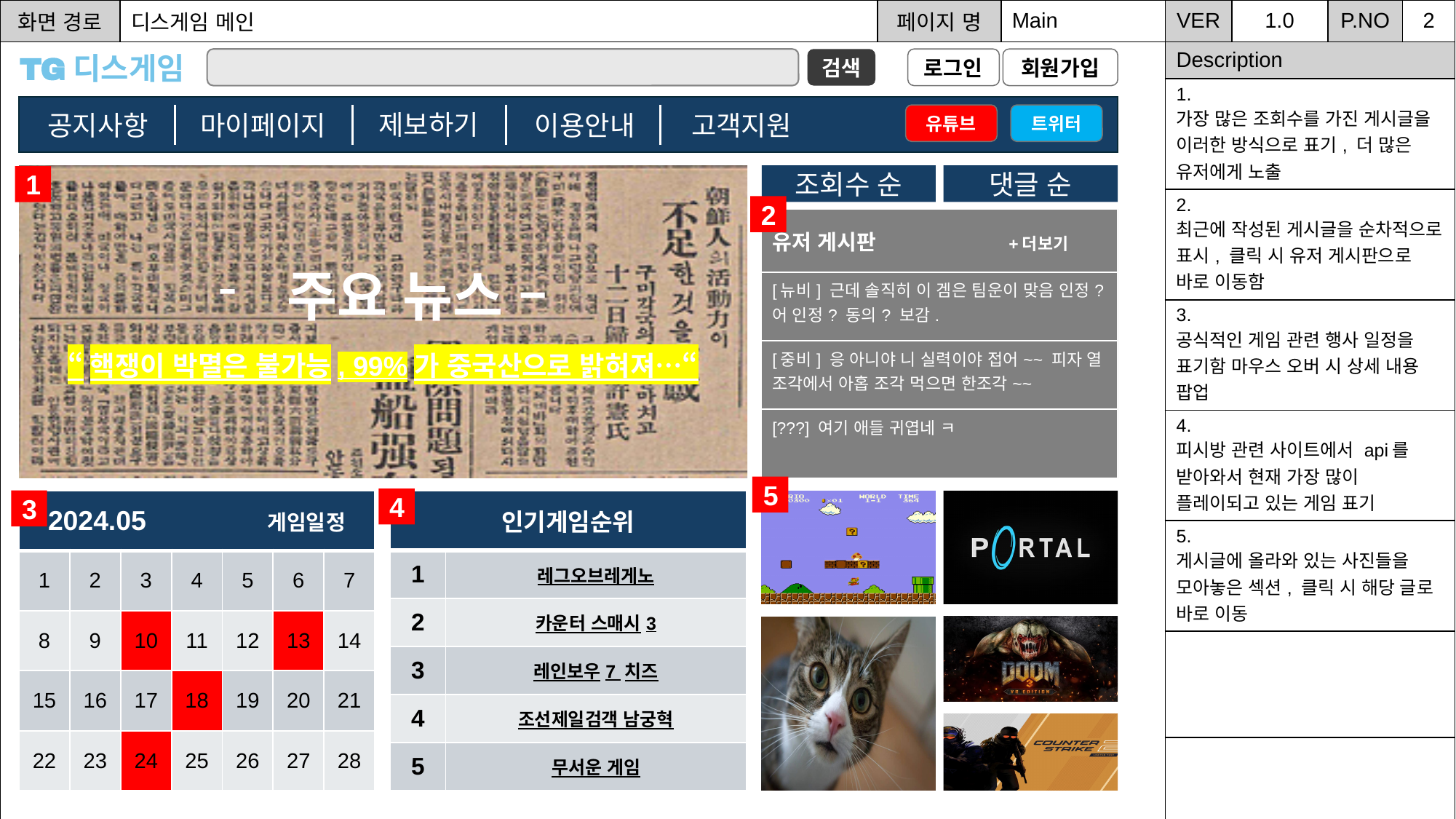

| 화면 경로 | 디스게임 메인 | 페이지 명 | Main | VER | 1.0 | P.NO | 2 |
| --- | --- | --- | --- | --- | --- | --- | --- |
|  |  |  |  | Description |  |  |  |
|  |  |  |  | 1. 가장 많은 조회수를 가진 게시글을 이러한 방식으로 표기, 더 많은 유저에게 노출 |  |  |  |
|  |  |  |  | 2. 최근에 작성된 게시글을 순차적으로 표시, 클릭 시 유저 게시판으로 바로 이동함 |  |  |  |
|  |  |  |  | 3. 공식적인 게임 관련 행사 일정을 표기함 마우스 오버 시 상세 내용 팝업 |  |  |  |
|  |  |  |  | 4. 피시방 관련 사이트에서 api를 받아와서 현재 가장 많이 플레이되고 있는 게임 표기 |  |  |  |
|  |  |  |  | 5. 게시글에 올라와 있는 사진들을 모아놓은 섹션, 클릭 시 해당 글로 바로 이동 |  |  |  |
|  |  |  |  |  |  |  |  |
|  |  |  |  |  |  |  |  |
TG디스게임
로그인

검색
회원가입

제보하기
공지사항
고객지원
마이페이지
이용안내
유튜브
트위터
주요 뉴스 –

“핵쟁이 박멸은 불가능, 99%가 중국산으로 밝혀져…“
조회수 순
댓글 순
1
2
| 유저 게시판 +더보기 |
| --- |
| [뉴비] 근데 솔직히 이 겜은 팀운이 맞음 인정? 어 인정? 동의? 보감. |
| [중비] 응 아니야 니 실력이야 접어~~ 피자 열 조각에서 아홉 조각 먹으면 한조각~~ |
| [???] 여기 애들 귀엽네 ㅋ |

5
4
3

| 2024.05 게임일정 |  |  |  |  |  |  |
| --- | --- | --- | --- | --- | --- | --- |
| 1 | 2 | 3 | 4 | 5 | 6 | 7 |
| 8 | 9 | 10 | 11 | 12 | 13 | 14 |
| 15 | 16 | 17 | 18 | 19 | 20 | 21 |
| 22 | 23 | 24 | 25 | 26 | 27 | 28 |
| 인기게임순위 |  |
| --- | --- |
| 1 | 레그오브레게노 |
| 2 | 카운터 스매시3 |
| 3 | 레인보우7 치즈 |
| 4 | 조선제일검객 남궁혁 |
| 5 | 무서운 게임 |